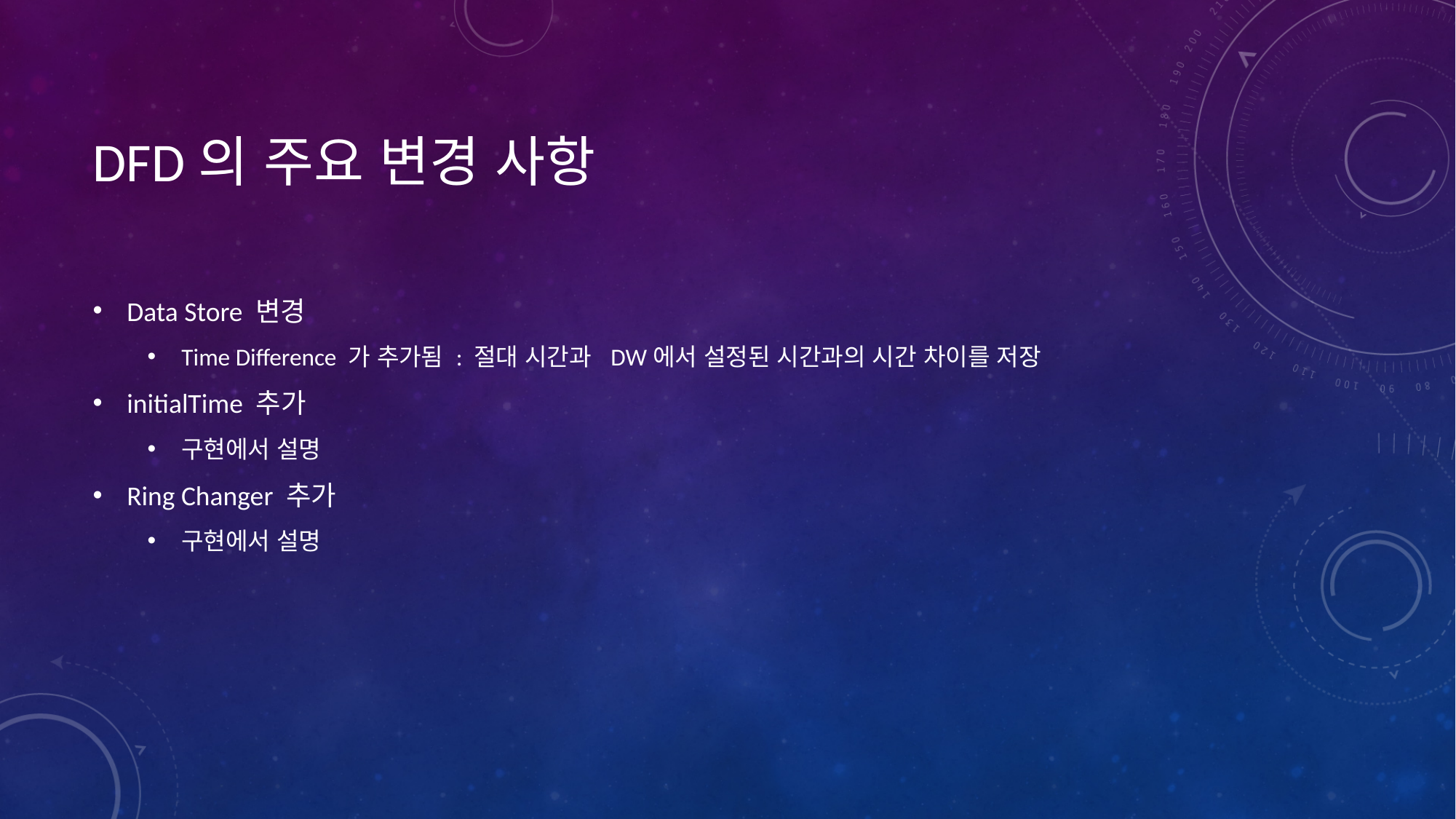

# DFD의 주요 변경 사항
Data Store 변경
Time Difference 가 추가됨 : 절대 시간과  DW에서 설정된 시간과의 시간 차이를 저장
initialTime 추가
구현에서 설명
Ring Changer 추가
구현에서 설명